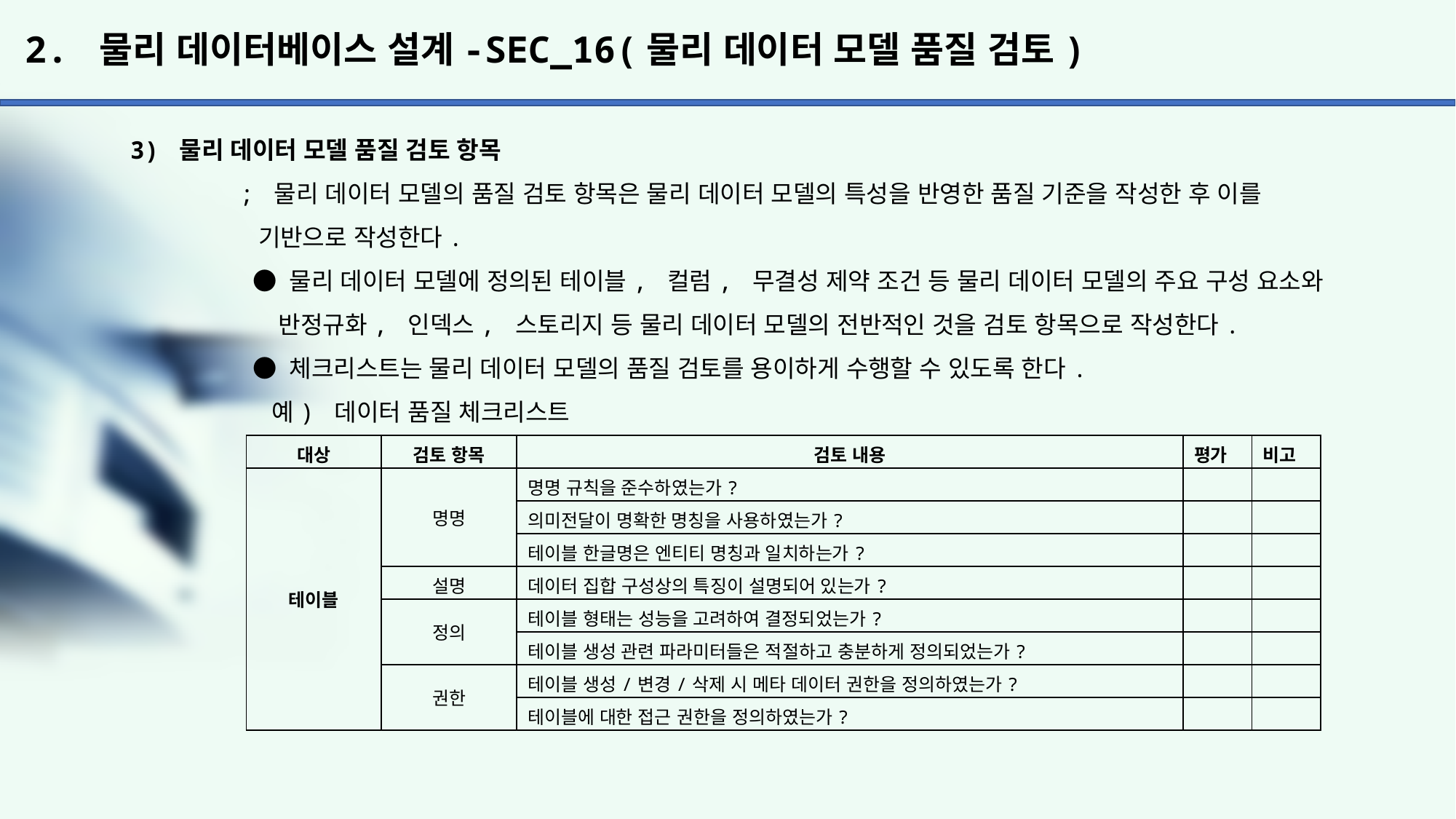

# 2. 물리 데이터베이스 설계-SEC_16(물리 데이터 모델 품질 검토)
3) 물리 데이터 모델 품질 검토 항목
	; 물리 데이터 모델의 품질 검토 항목은 물리 데이터 모델의 특성을 반영한 품질 기준을 작성한 후 이를
	  기반으로 작성한다.
	  ● 물리 데이터 모델에 정의된 테이블, 컬럼, 무결성 제약 조건 등 물리 데이터 모델의 주요 구성 요소와
	     반정규화, 인덱스, 스토리지 등 물리 데이터 모델의 전반적인 것을 검토 항목으로 작성한다.
	  ● 체크리스트는 물리 데이터 모델의 품질 검토를 용이하게 수행할 수 있도록 한다.
	    예) 데이터 품질 체크리스트
| 대상 | 검토 항목 | 검토 내용 | 평가 | 비고 |
| --- | --- | --- | --- | --- |
| 테이블 | 명명 | 명명 규칙을 준수하였는가? |  |  |
|  |  | 의미전달이 명확한 명칭을 사용하였는가? |  |  |
|  |  | 테이블 한글명은 엔티티 명칭과 일치하는가? |  |  |
|  | 설명 | 데이터 집합 구성상의 특징이 설명되어 있는가? |  |  |
|  | 정의 | 테이블 형태는 성능을 고려하여 결정되었는가? |  |  |
|  |  | 테이블 생성 관련 파라미터들은 적절하고 충분하게 정의되었는가? |  |  |
|  | 권한 | 테이블 생성/변경/삭제 시 메타 데이터 권한을 정의하였는가? |  |  |
|  |  | 테이블에 대한 접근 권한을 정의하였는가? |  |  |